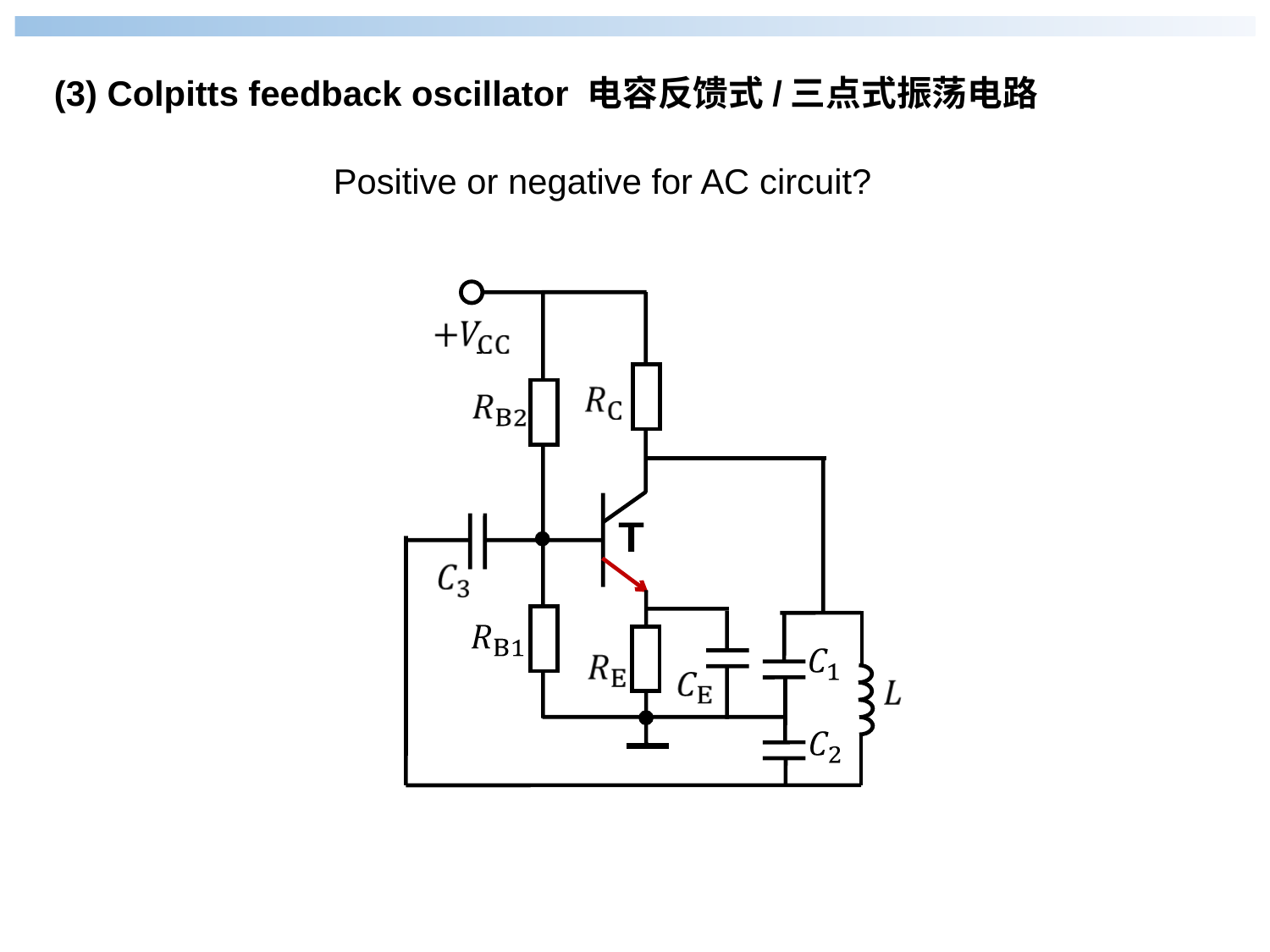

(3) Colpitts feedback oscillator 电容反馈式/三点式振荡电路
Positive or negative for AC circuit?

T